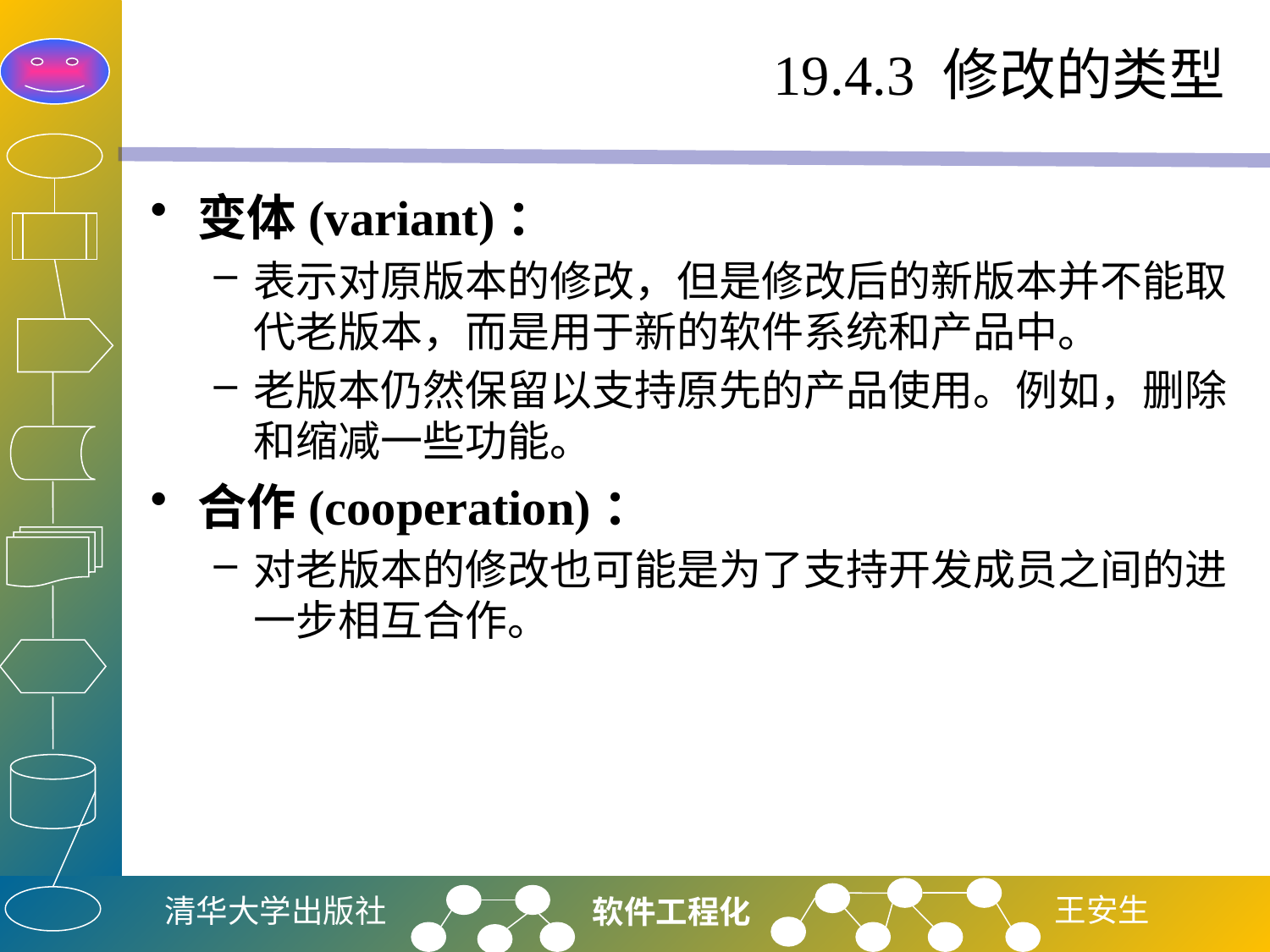

# 19.4.3 修改的类型
变体(variant)：
表示对原版本的修改，但是修改后的新版本并不能取代老版本，而是用于新的软件系统和产品中。
老版本仍然保留以支持原先的产品使用。例如，删除和缩减一些功能。
合作(cooperation)：
对老版本的修改也可能是为了支持开发成员之间的进一步相互合作。